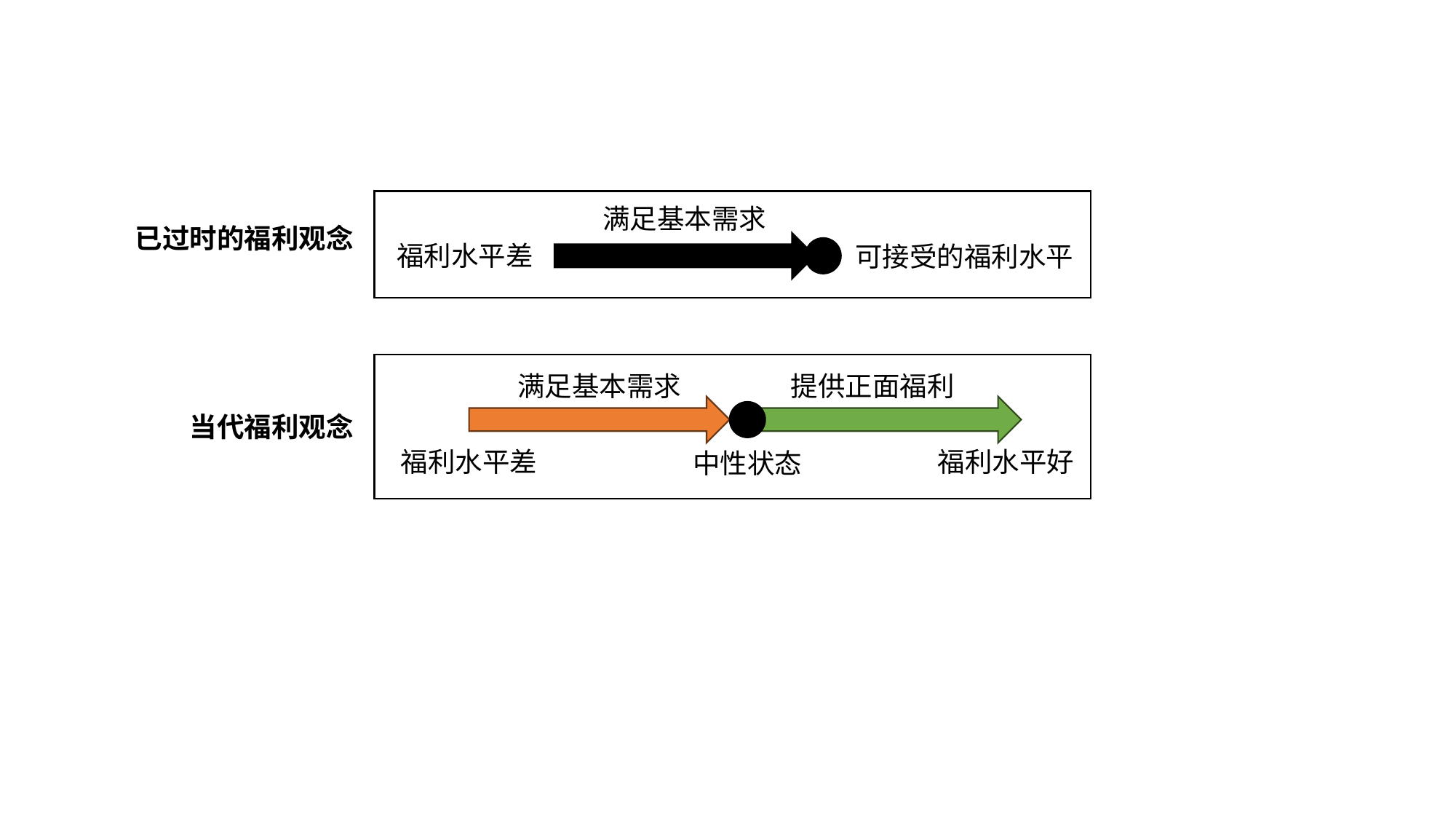

满足基本需求
已过时的福利观念

福利水平差
可接受的福利水平

满足基本需求
提供正面福利

当代福利观念
福利水平差
福利水平好
中性状态